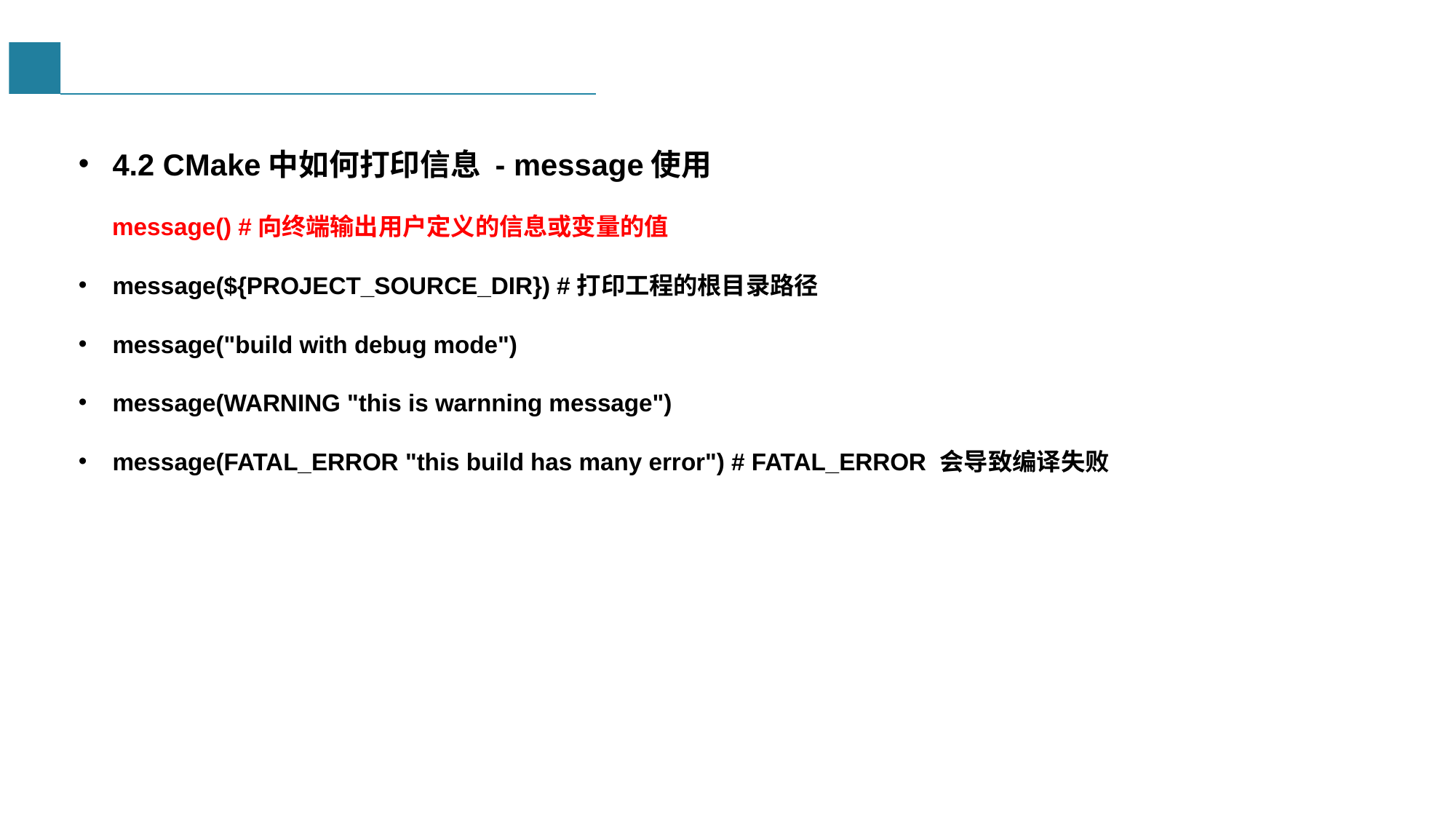

#
4.2 CMake中如何打印信息 - message使用
     message() #向终端输出用户定义的信息或变量的值
message(${PROJECT_SOURCE_DIR}) #打印工程的根目录路径
message("build with debug mode")
message(WARNING "this is warnning message")
message(FATAL_ERROR "this build has many error") # FATAL_ERROR 会导致编译失败

13